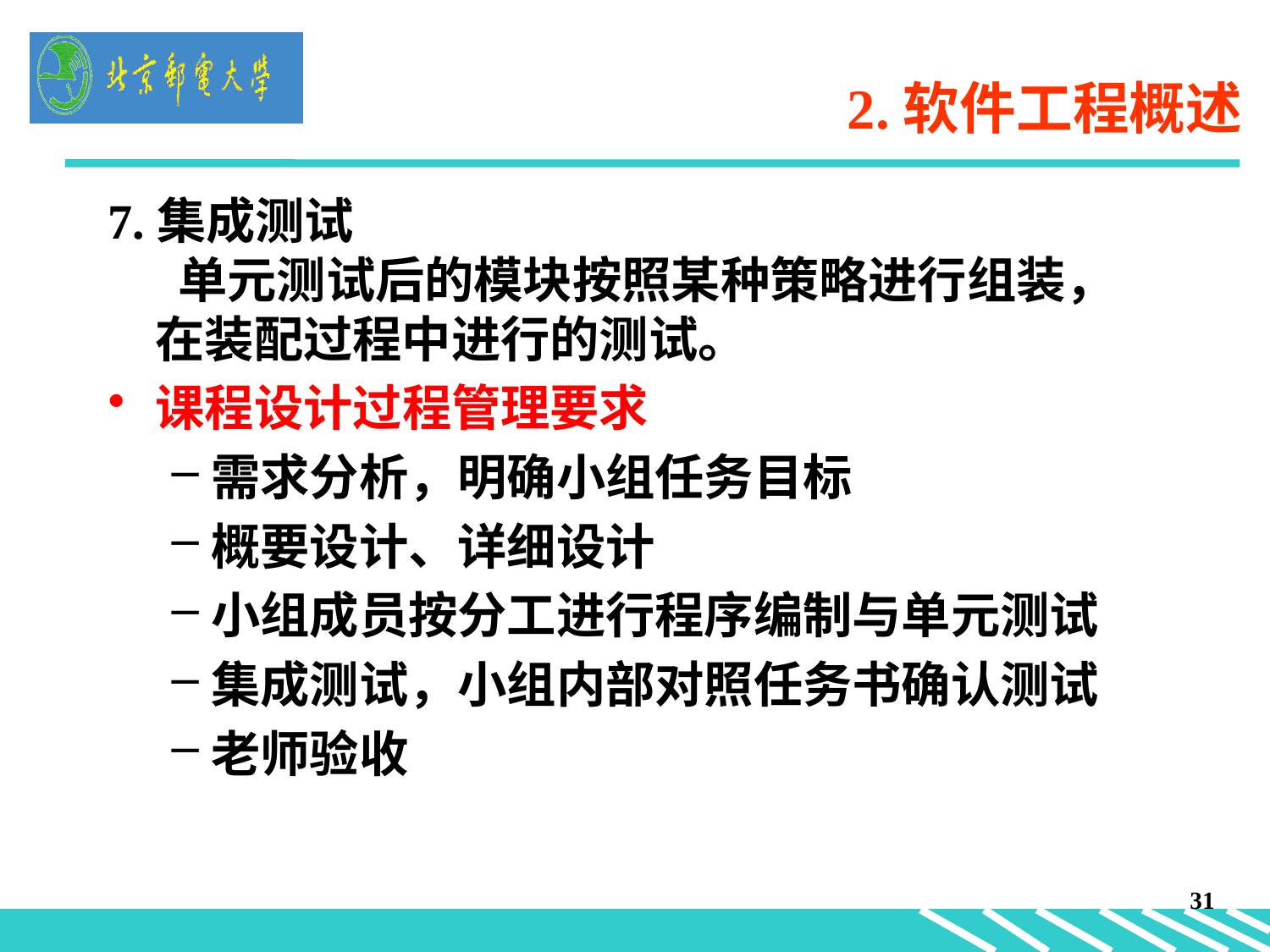

# 2.软件工程概述
7.集成测试
  单元测试后的模块按照某种策略进行组装，在装配过程中进行的测试。
课程设计过程管理要求
需求分析，明确小组任务目标
概要设计、详细设计
小组成员按分工进行程序编制与单元测试
集成测试，小组内部对照任务书确认测试
老师验收

31